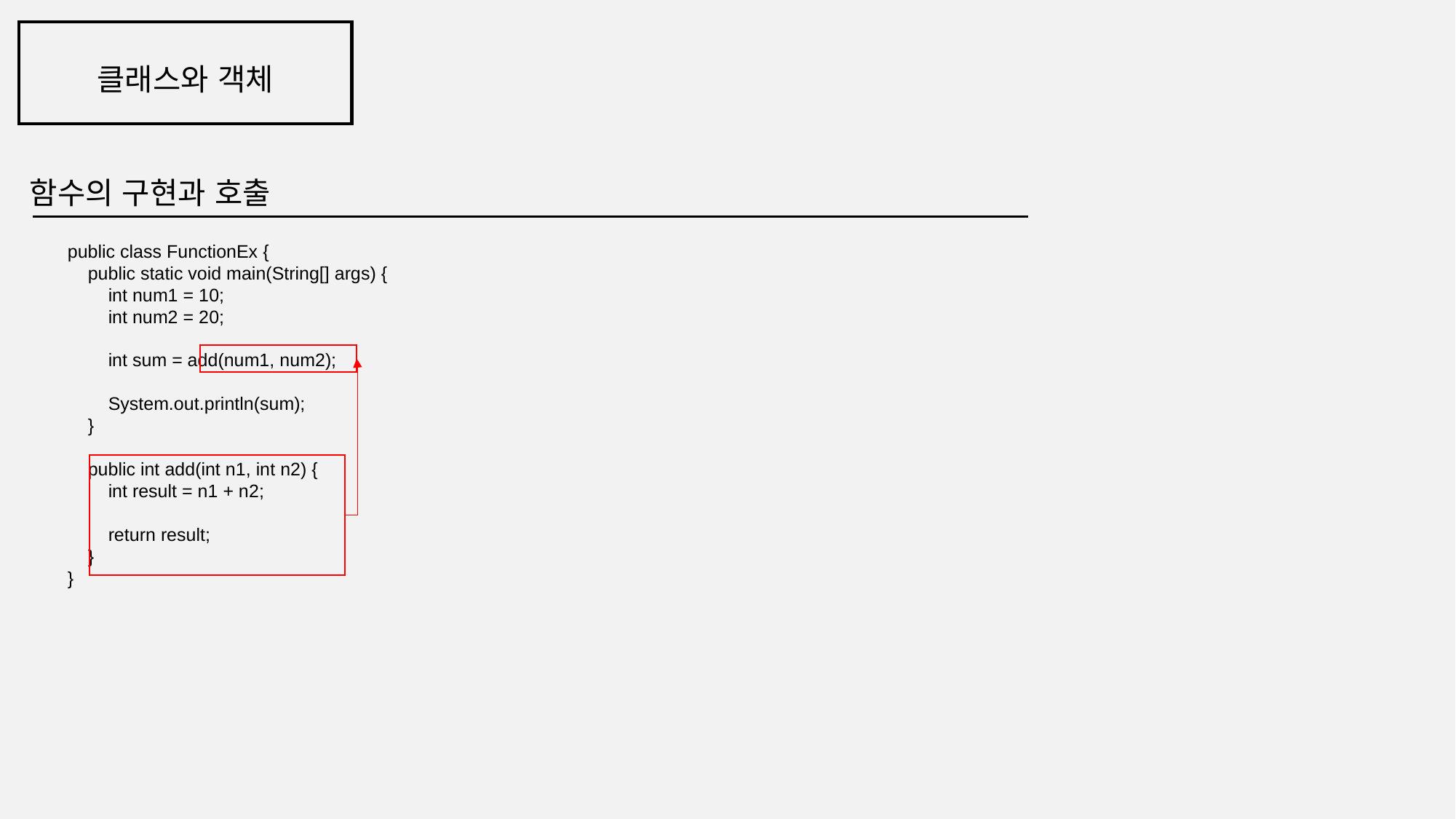

클래스와 객체
함수의 구현과 호출

public class FunctionEx {
    public static void main(String[] args) {
        int num1 = 10;
        int num2 = 20;

        int sum = add(num1, num2);

        System.out.println(sum);
    }

    public int add(int n1, int n2) {
        int result = n1 + n2;

        return result;
    }
}